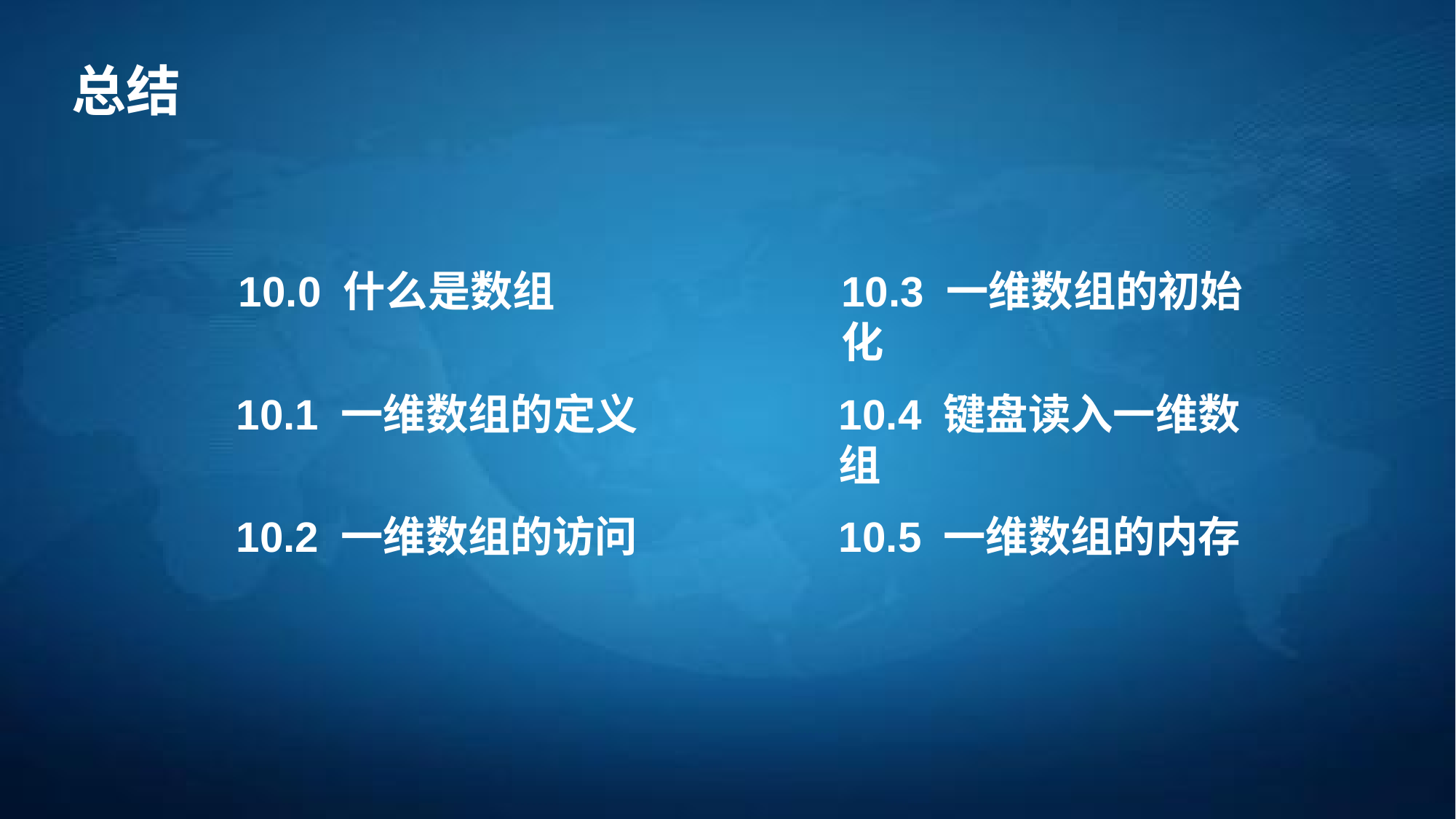

总结
10.0 什么是数组
10.3 一维数组的初始化
10.1 一维数组的定义
10.4 键盘读入一维数组
10.2 一维数组的访问
10.5 一维数组的内存